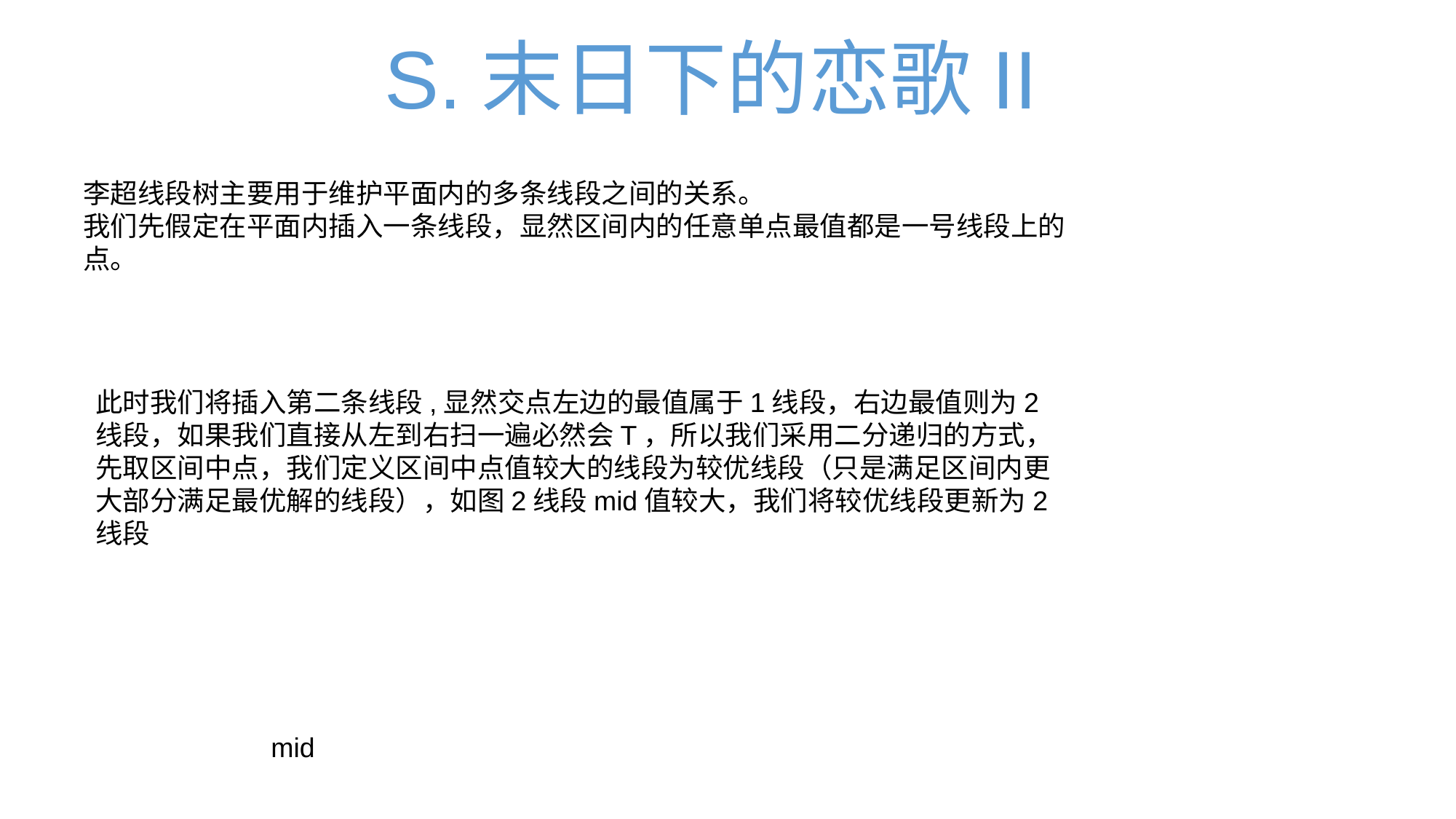

S.末日下的恋歌II
李超线段树主要用于维护平面内的多条线段之间的关系。
我们先假定在平面内插入一条线段，显然区间内的任意单点最值都是一号线段上的点。
此时我们将插入第二条线段,显然交点左边的最值属于1线段，右边最值则为2线段，如果我们直接从左到右扫一遍必然会T，所以我们采用二分递归的方式，先取区间中点，我们定义区间中点值较大的线段为较优线段（只是满足区间内更大部分满足最优解的线段），如图2线段mid值较大，我们将较优线段更新为2线段
   mid